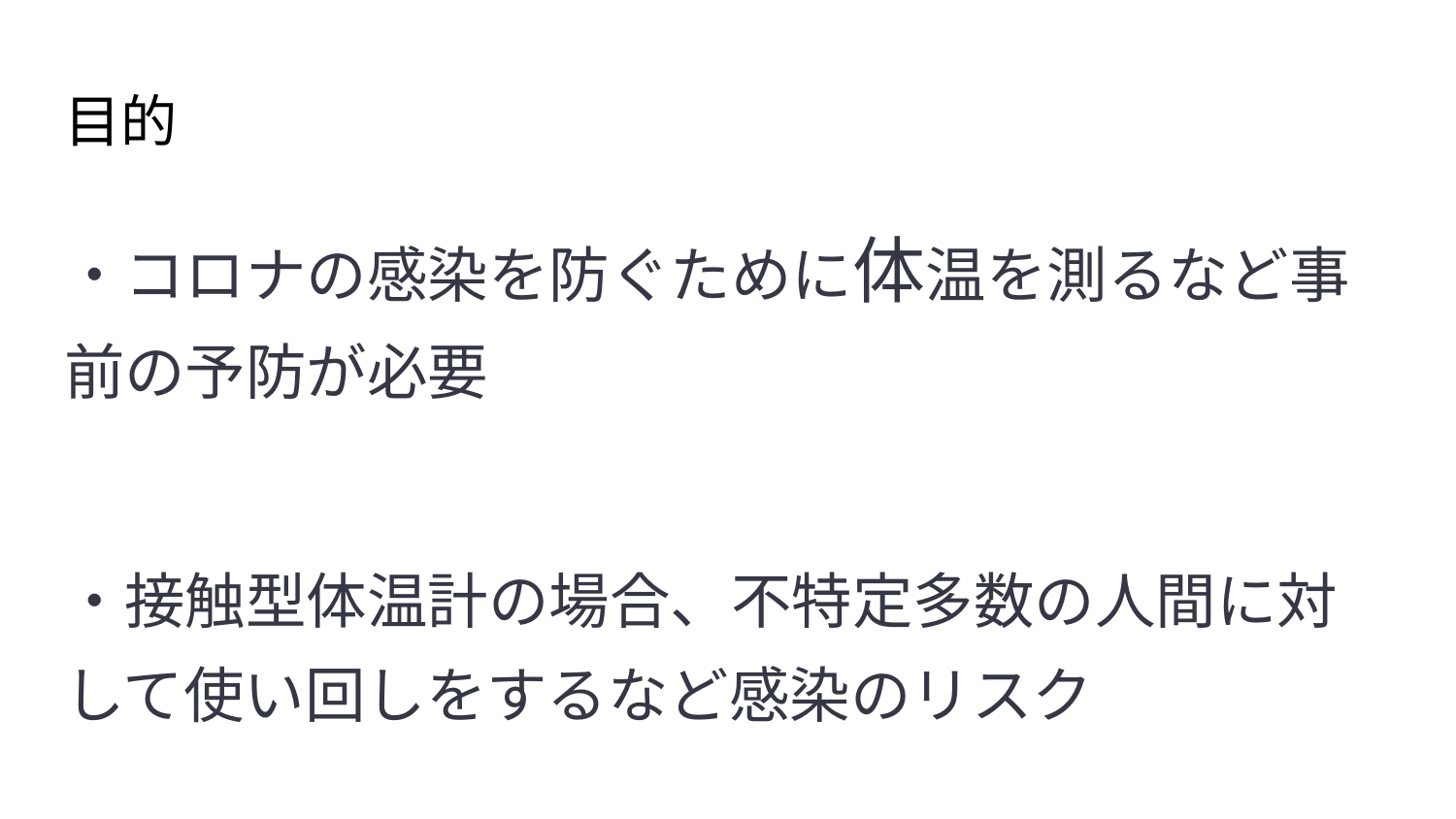

# 目的
・コロナの感染を防ぐために体温を測るなど事前の予防が必要

・接触型体温計の場合、不特定多数の人間に対して使い回しをするなど感染のリスク